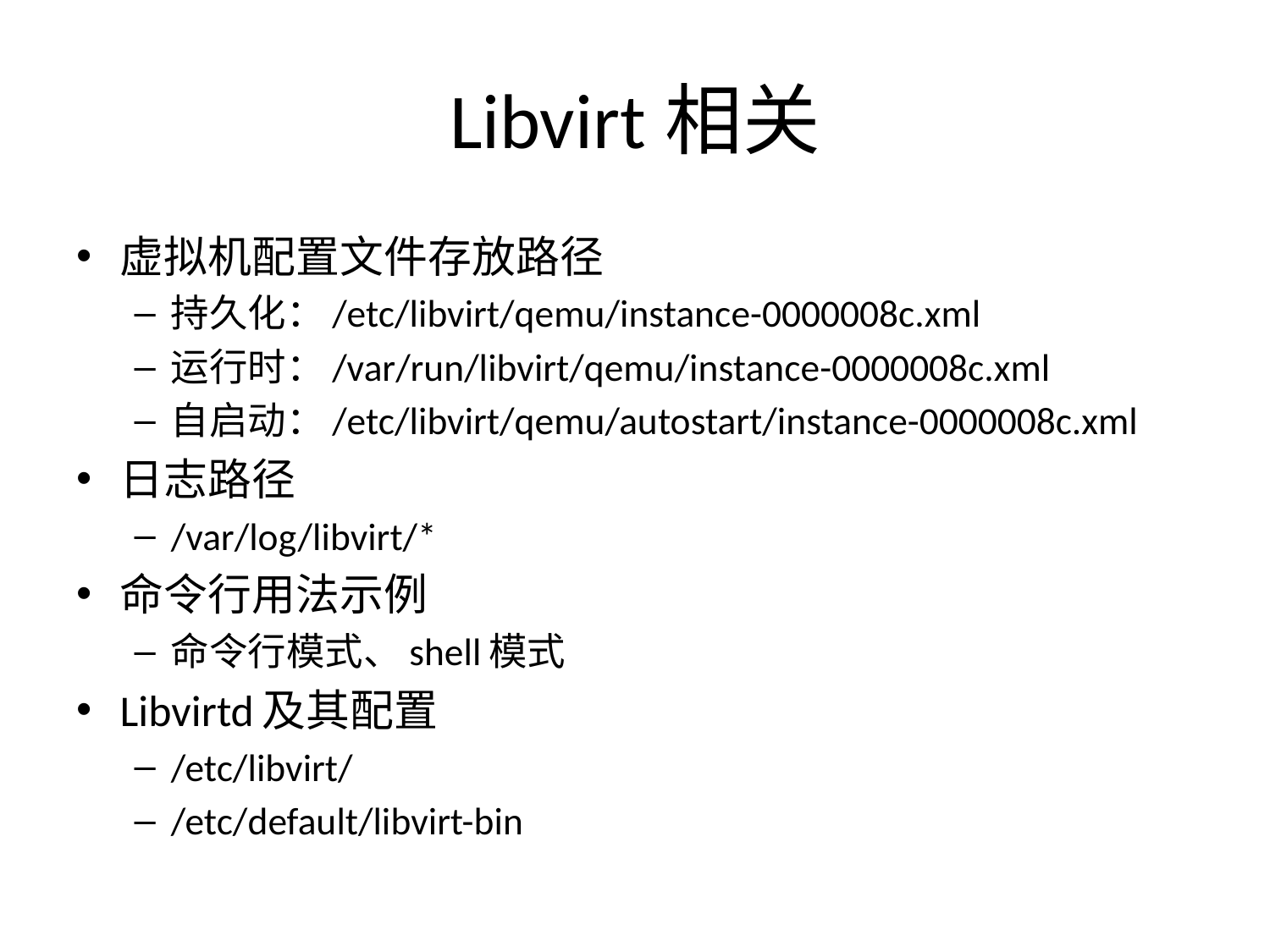

# Libvirt相关
虚拟机配置文件存放路径
持久化：/etc/libvirt/qemu/instance-0000008c.xml
运行时：/var/run/libvirt/qemu/instance-0000008c.xml
自启动：/etc/libvirt/qemu/autostart/instance-0000008c.xml
日志路径
/var/log/libvirt/*
命令行用法示例
命令行模式、shell模式
Libvirtd及其配置
/etc/libvirt/
/etc/default/libvirt-bin